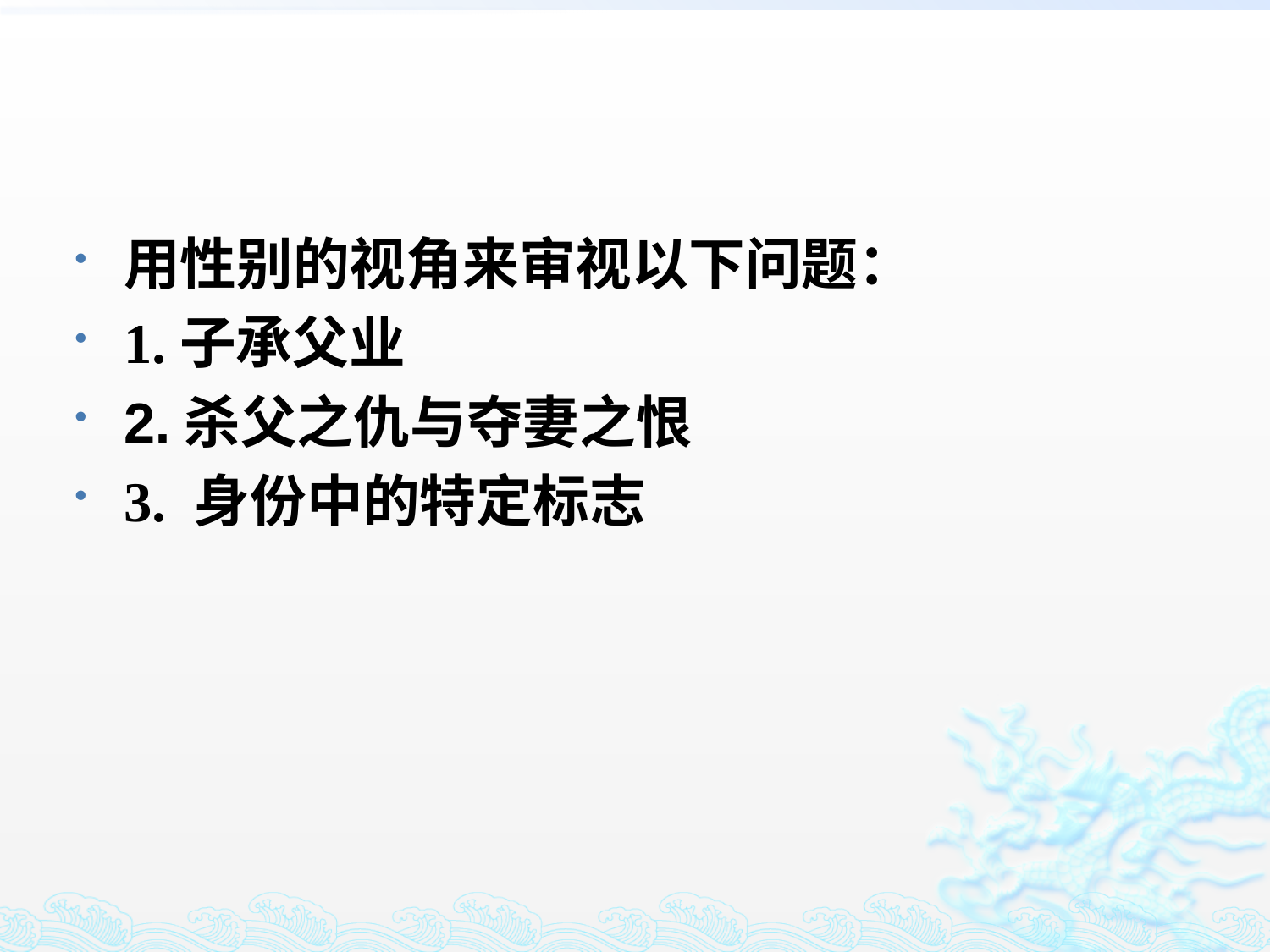

#
用性别的视角来审视以下问题：
1.子承父业
2.杀父之仇与夺妻之恨
3. 身份中的特定标志